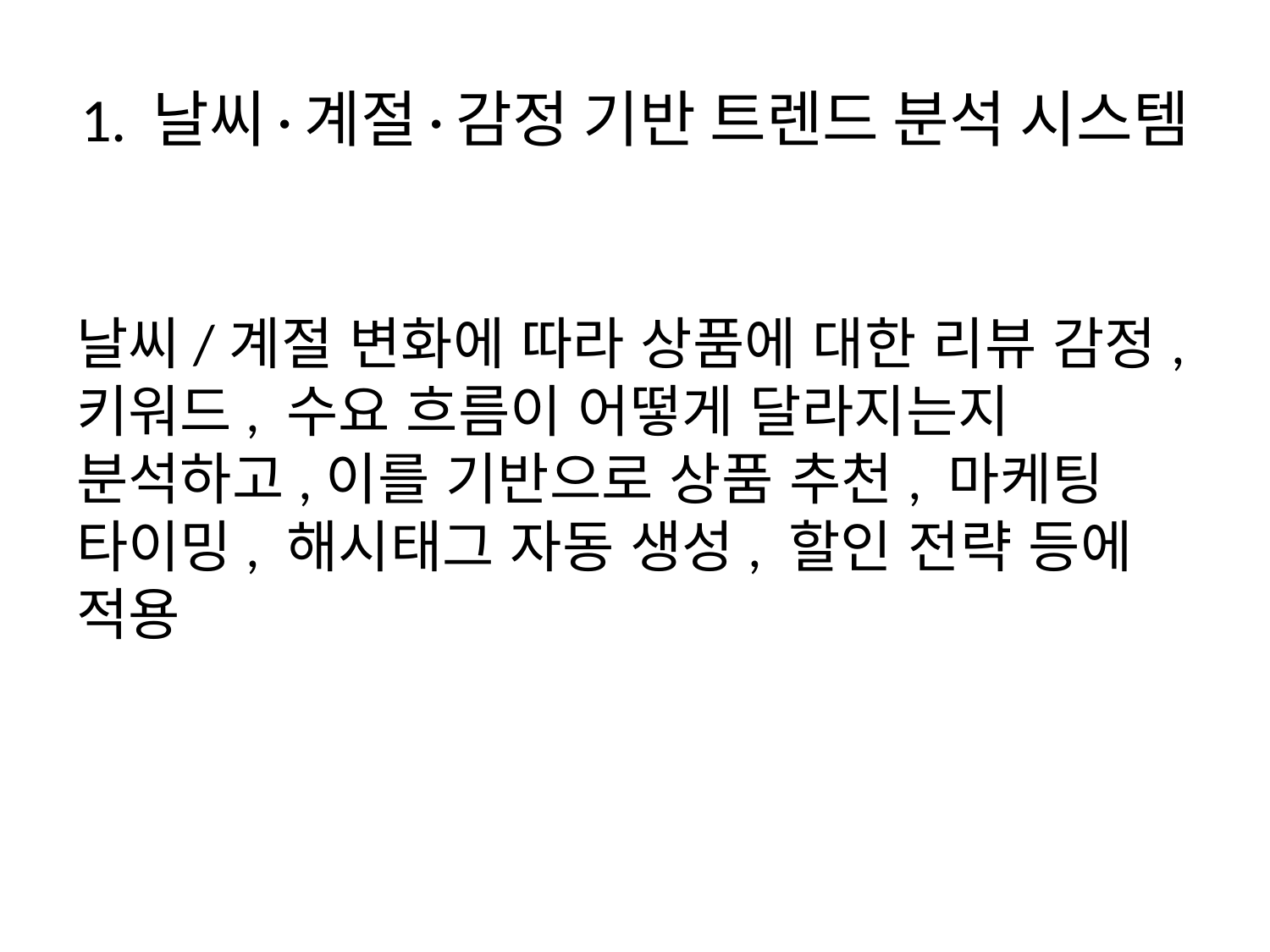

# 1. 날씨·계절·감정 기반 트렌드 분석 시스템

날씨/계절 변화에 따라 상품에 대한 리뷰 감정, 키워드, 수요 흐름이 어떻게 달라지는지 분석하고,이를 기반으로 상품 추천, 마케팅 타이밍, 해시태그 자동 생성, 할인 전략 등에 적용